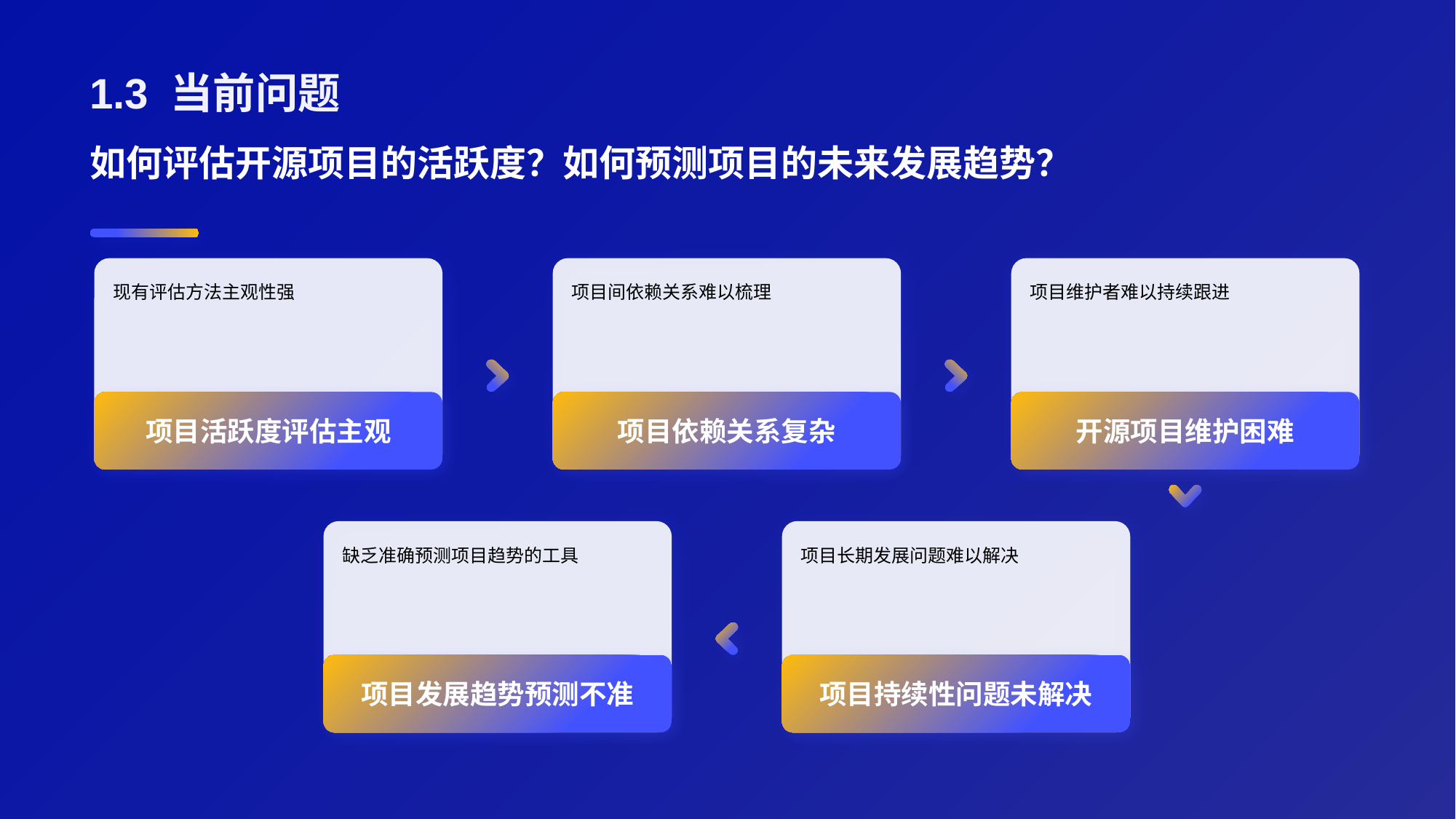

如何评估开源项目的活跃度？如何预测项目的未来发展趋势？

现有评估方法主观性强
项目活跃度评估主观

项目间依赖关系难以梳理
项目依赖关系复杂

项目维护者难以持续跟进
开源项目维护困难

缺乏准确预测项目趋势的工具
项目发展趋势预测不准

项目长期发展问题难以解决
项目持续性问题未解决

# 1.3 当前问题